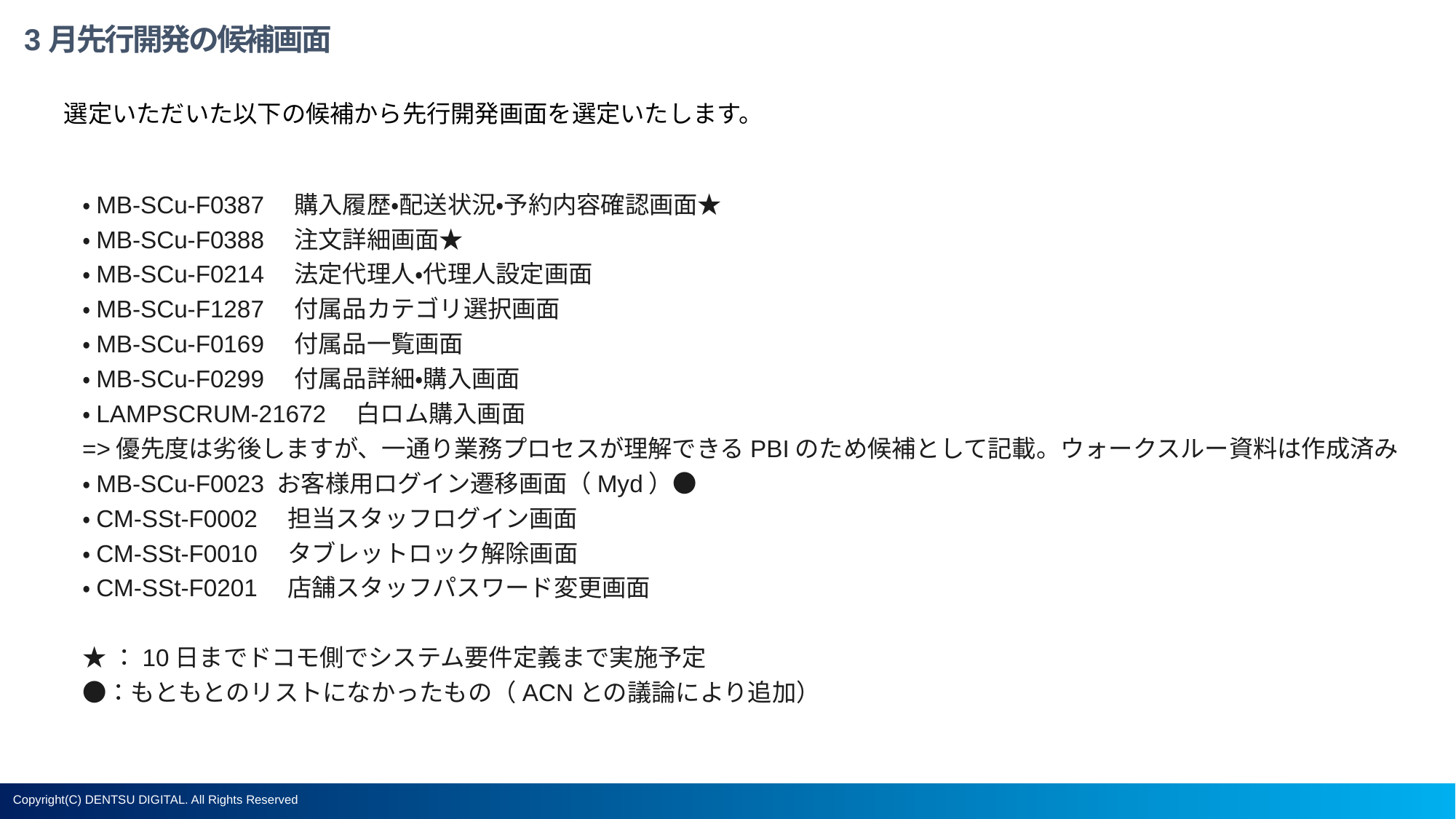

3月先行開発の候補画面
選定いただいた以下の候補から先行開発画面を選定いたします。
・MB-SCu-F0387　購入履歴・配送状況・予約内容確認画面★
・MB-SCu-F0388　注文詳細画面★
・MB-SCu-F0214　法定代理人・代理人設定画面
・MB-SCu-F1287　付属品カテゴリ選択画面
・MB-SCu-F0169　付属品一覧画面
・MB-SCu-F0299　付属品詳細・購入画面
・LAMPSCRUM-21672　白ロム購入画面
=>優先度は劣後しますが、一通り業務プロセスが理解できるPBIのため候補として記載。ウォークスルー資料は作成済み
・MB-SCu-F0023 お客様用ログイン遷移画面（Myd）●
・CM-SSt-F0002　担当スタッフログイン画面
・CM-SSt-F0010　タブレットロック解除画面
・CM-SSt-F0201　店舗スタッフパスワード変更画面
★：10日までドコモ側でシステム要件定義まで実施予定
●：もともとのリストになかったもの（ACNとの議論により追加）